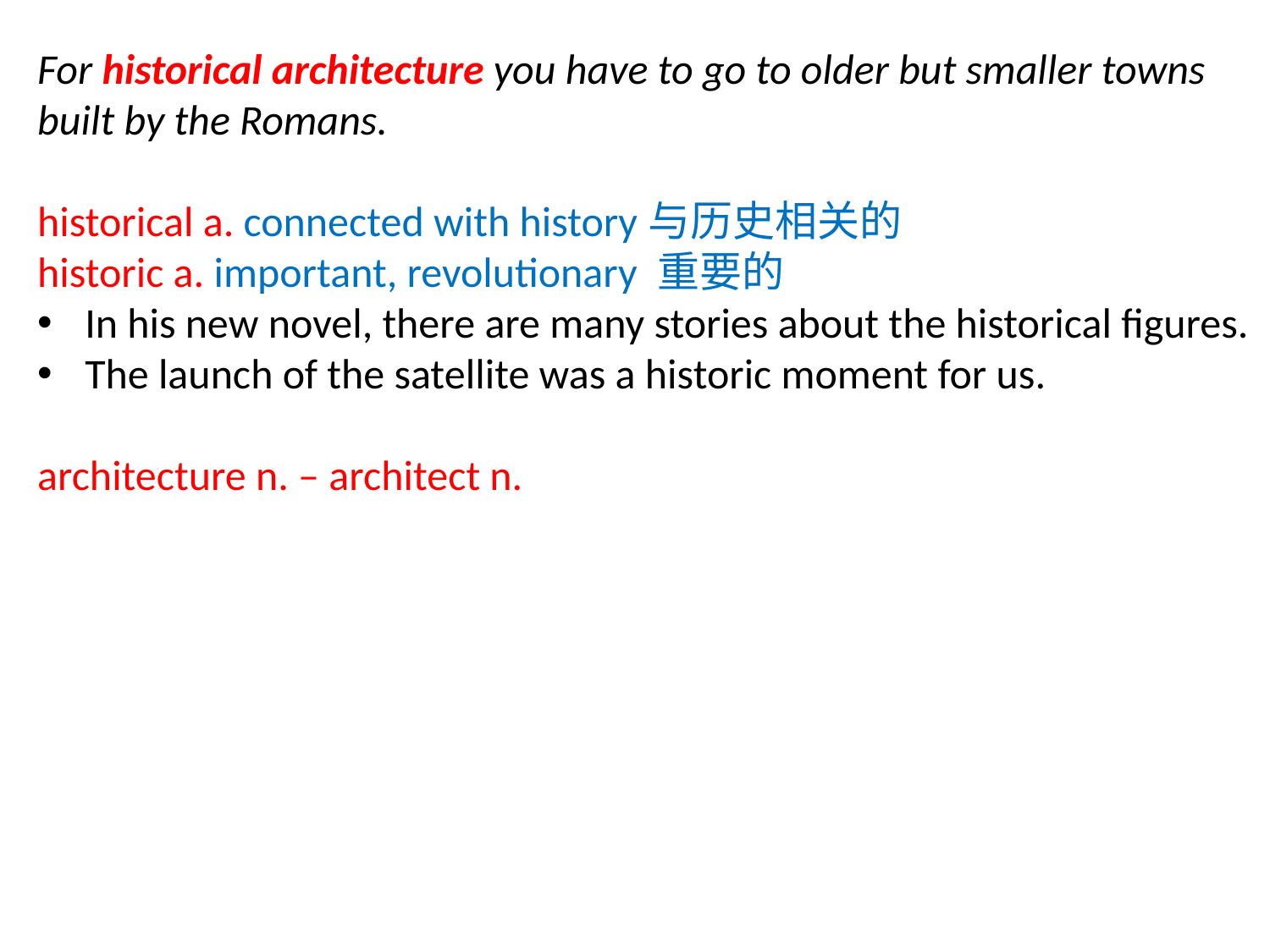

For historical architecture you have to go to older but smaller towns built by the Romans.

historical a. connected with history与历史相关的
historic a. important, revolutionary 重要的
In his new novel, there are many stories about the historical figures.
The launch of the satellite was a historic moment for us.

architecture n. – architect n.